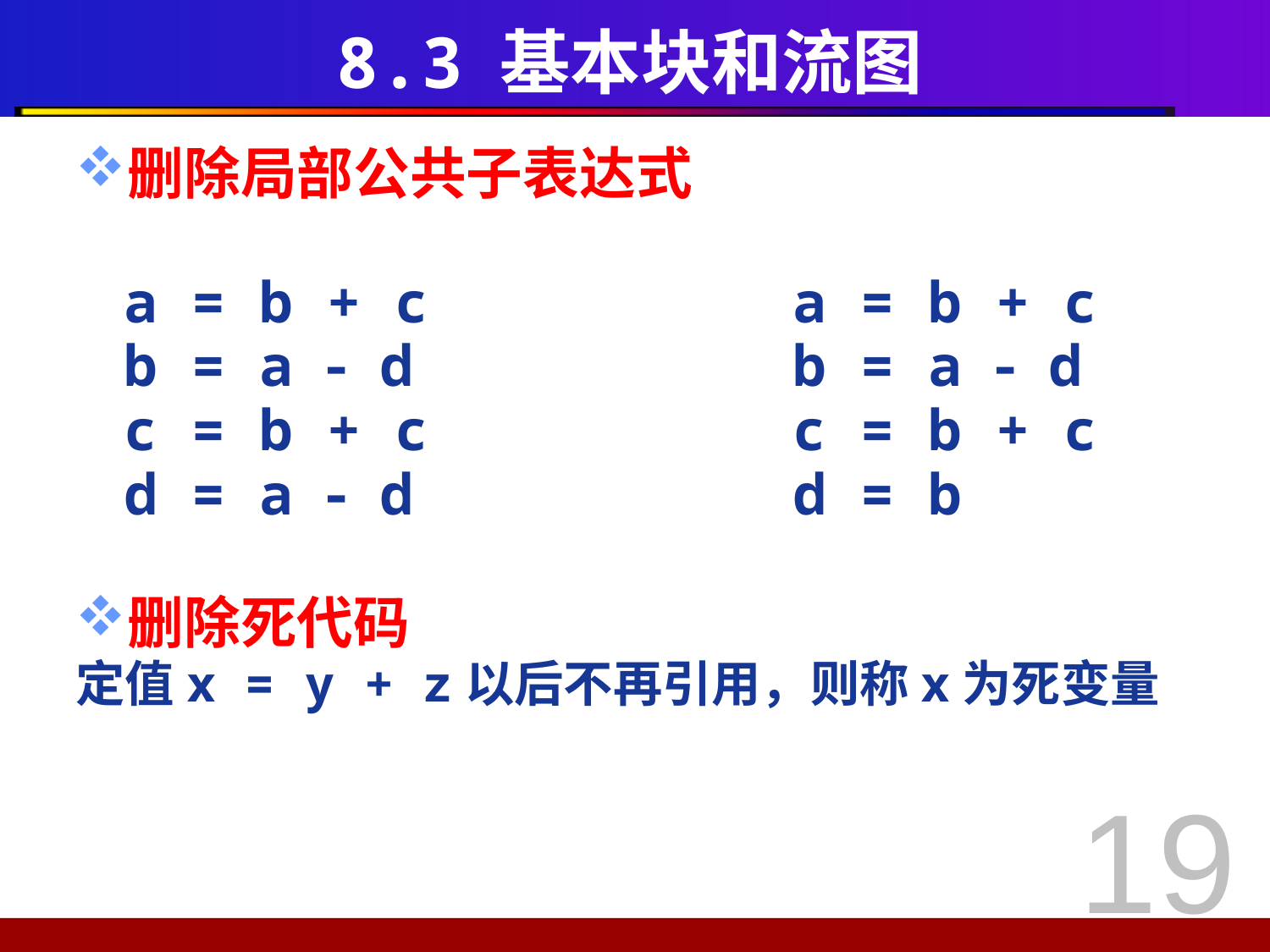

# 8.3 基本块和流图
删除局部公共子表达式

	a = b + c			 a = b + c
	b = a − d			 b = a − d
	c = b + c			 c = b + c
	d = a − d 			 d = b

删除死代码
定值x = y + z以后不再引用，则称x为死变量
19